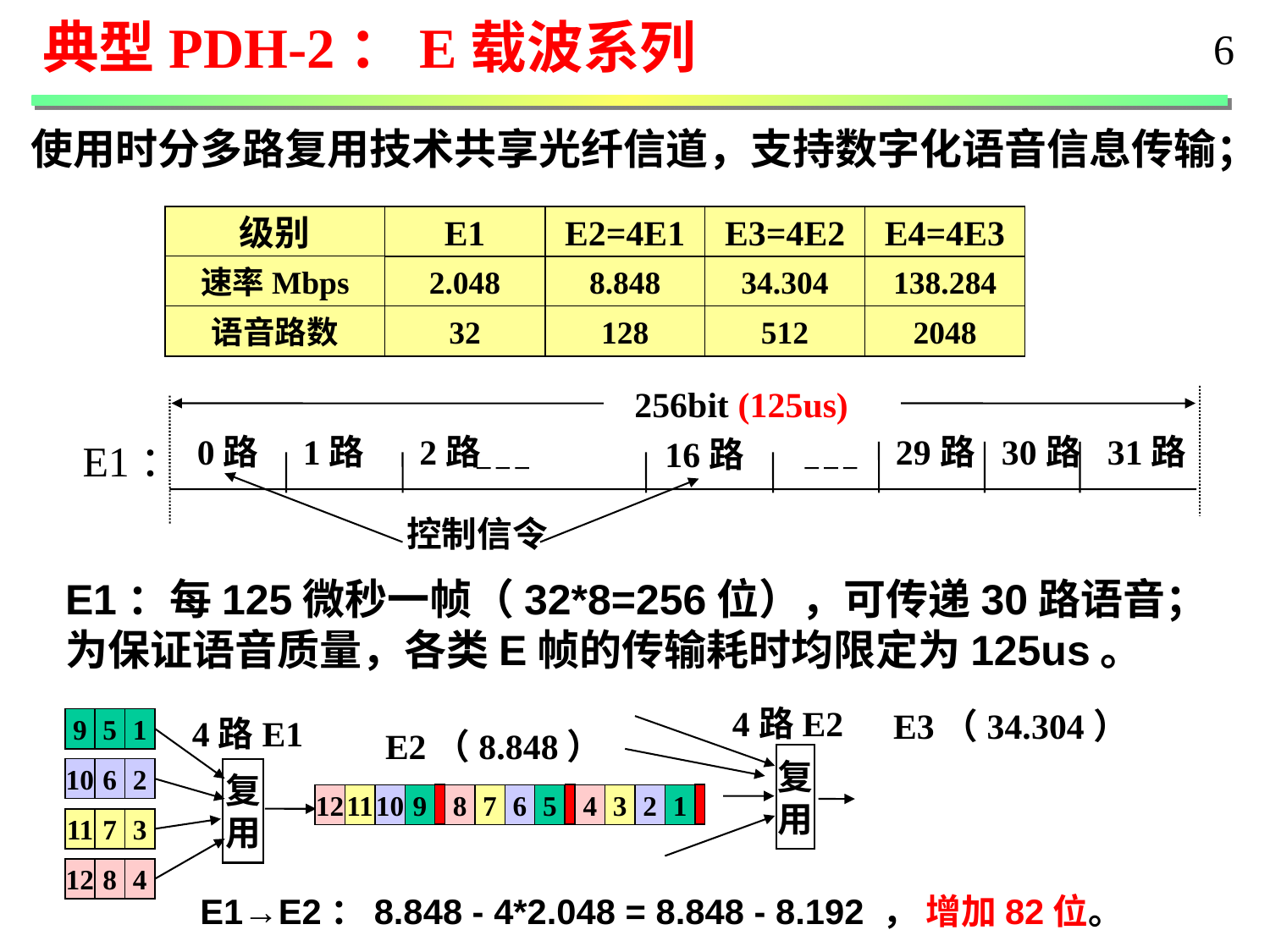

典型PDH-2：E载波系列
6

使用时分多路复用技术共享光纤信道，支持数字化语音信息传输；
级别
E1
E2=4E1
E3=4E2
E4=4E3
速率Mbps
2.048
8.848
34.304
138.284
语音路数
32
128
512
2048
256bit (125us)

0路
1路
2路
29路
30路
31路
16路
E1：

控制信令
E1：每125微秒一帧（32*8=256位），可传递30路语音；
为保证语音质量，各类E帧的传输耗时均限定为125us。
4路E2
E3（34.304）
4路E1
9
5
1

E2（8.848）

复
用

10
6
2
复
用

12
11
10
9
8
7
6
5
4
3
2
1

11
7
3

12
8
4
E1→E2：8.848 - 4*2.048 = 8.848 - 8.192 ， 增加82位。